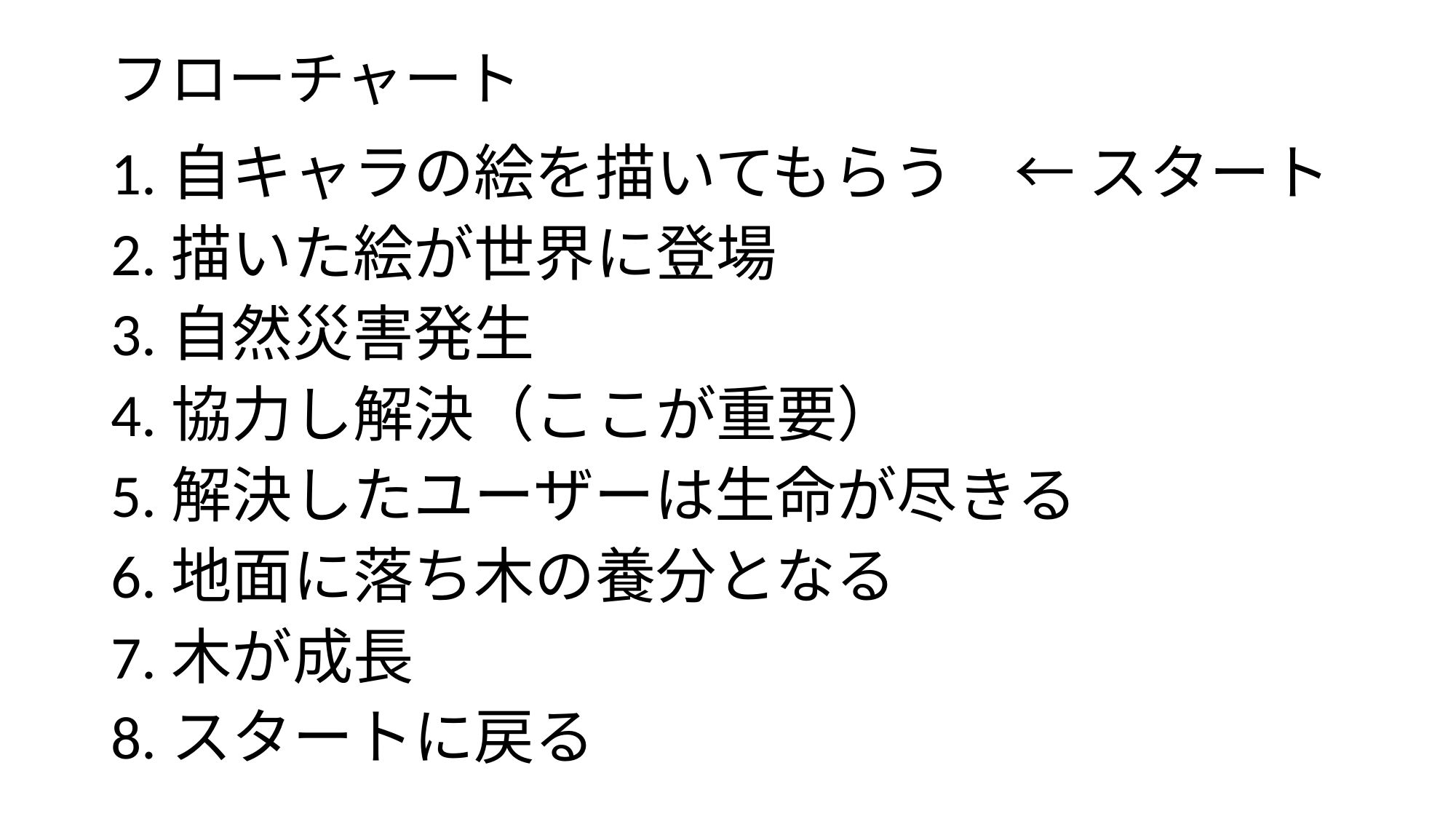

# フローチャート
1.自キャラの絵を描いてもらう　← スタート
2.描いた絵が世界に登場
3.自然災害発生
4.協力し解決（ここが重要）
5.解決したユーザーは生命が尽きる
6.地面に落ち木の養分となる
7.木が成長
8.スタートに戻る